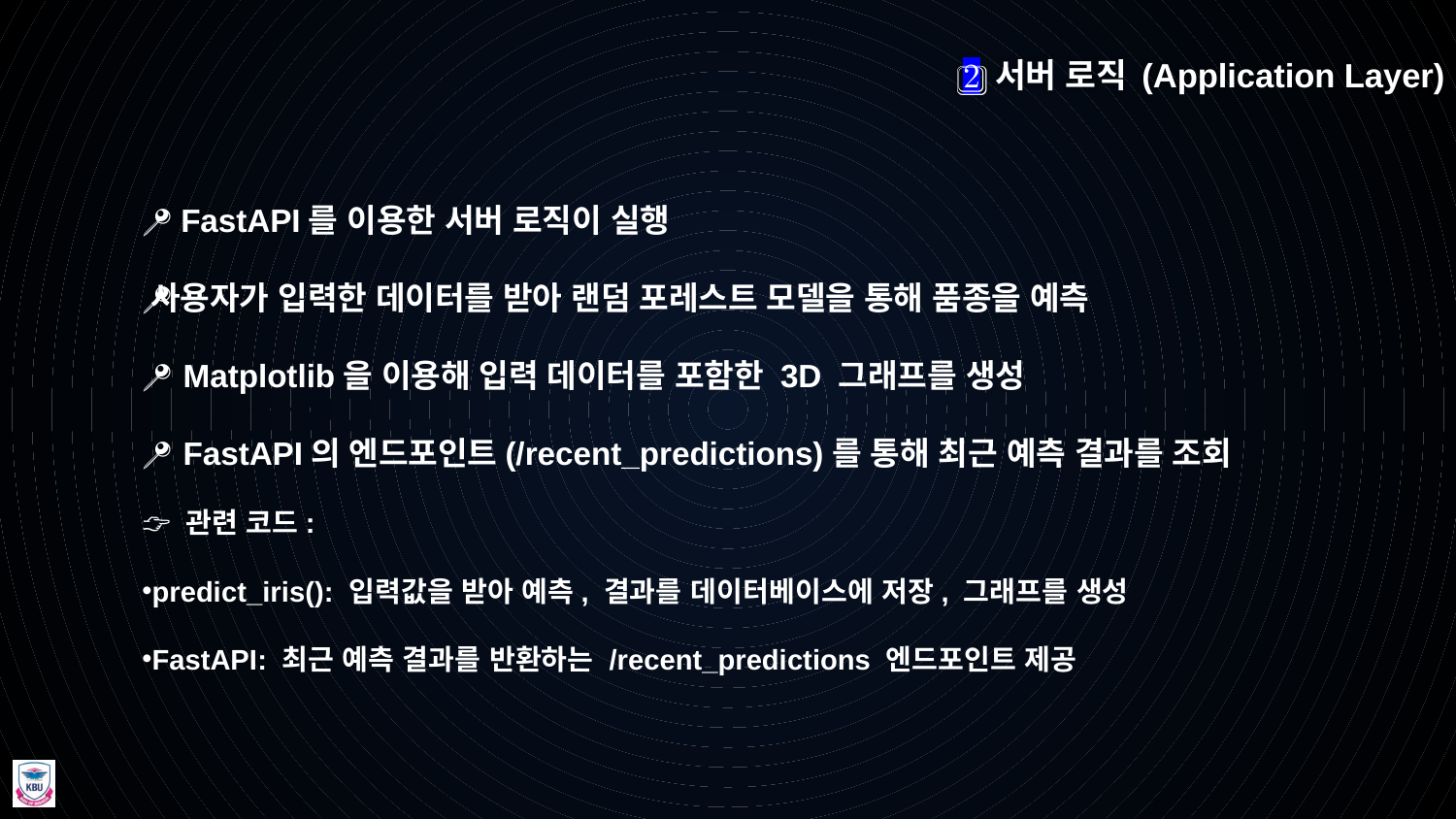

2️⃣ 서버 로직 (Application Layer)
📍 FastAPI를 이용한 서버 로직이 실행
📍 사용자가 입력한 데이터를 받아 랜덤 포레스트 모델을 통해 품종을 예측
📍 Matplotlib을 이용해 입력 데이터를 포함한 3D 그래프를 생성
📍 FastAPI의 엔드포인트(/recent_predictions)를 통해 최근 예측 결과를 조회
👉 관련 코드:
predict_iris(): 입력값을 받아 예측, 결과를 데이터베이스에 저장, 그래프를 생성
FastAPI: 최근 예측 결과를 반환하는 /recent_predictions 엔드포인트 제공